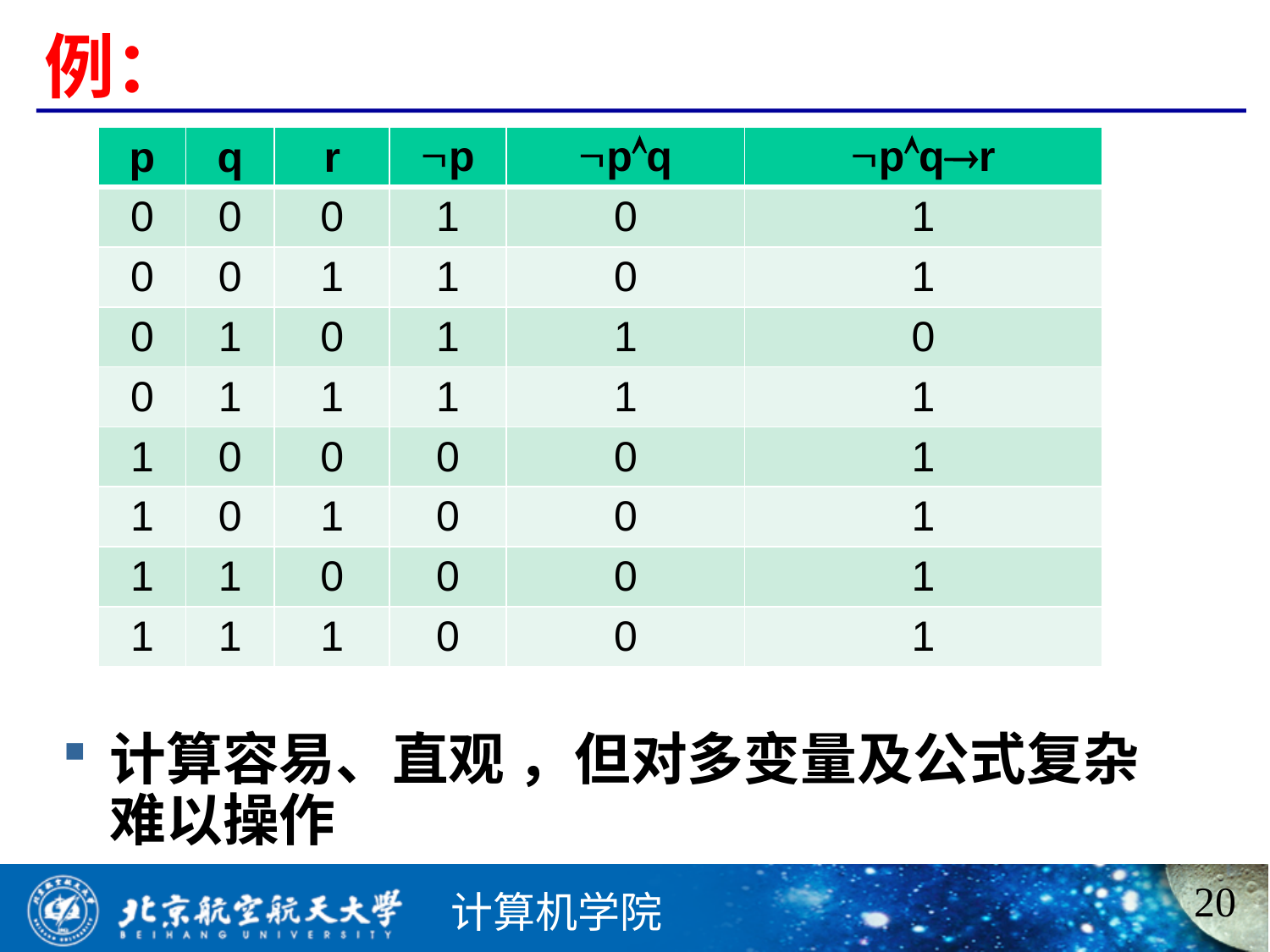

# 例：
| p | q | r | ¬p | ¬p∧q | ¬p∧q→r |
| --- | --- | --- | --- | --- | --- |
| 0 | 0 | 0 | 1 | 0 | 1 |
| 0 | 0 | 1 | 1 | 0 | 1 |
| 0 | 1 | 0 | 1 | 1 | 0 |
| 0 | 1 | 1 | 1 | 1 | 1 |
| 1 | 0 | 0 | 0 | 0 | 1 |
| 1 | 0 | 1 | 0 | 0 | 1 |
| 1 | 1 | 0 | 0 | 0 | 1 |
| 1 | 1 | 1 | 0 | 0 | 1 |
计算容易、直观 ，但对多变量及公式复杂难以操作